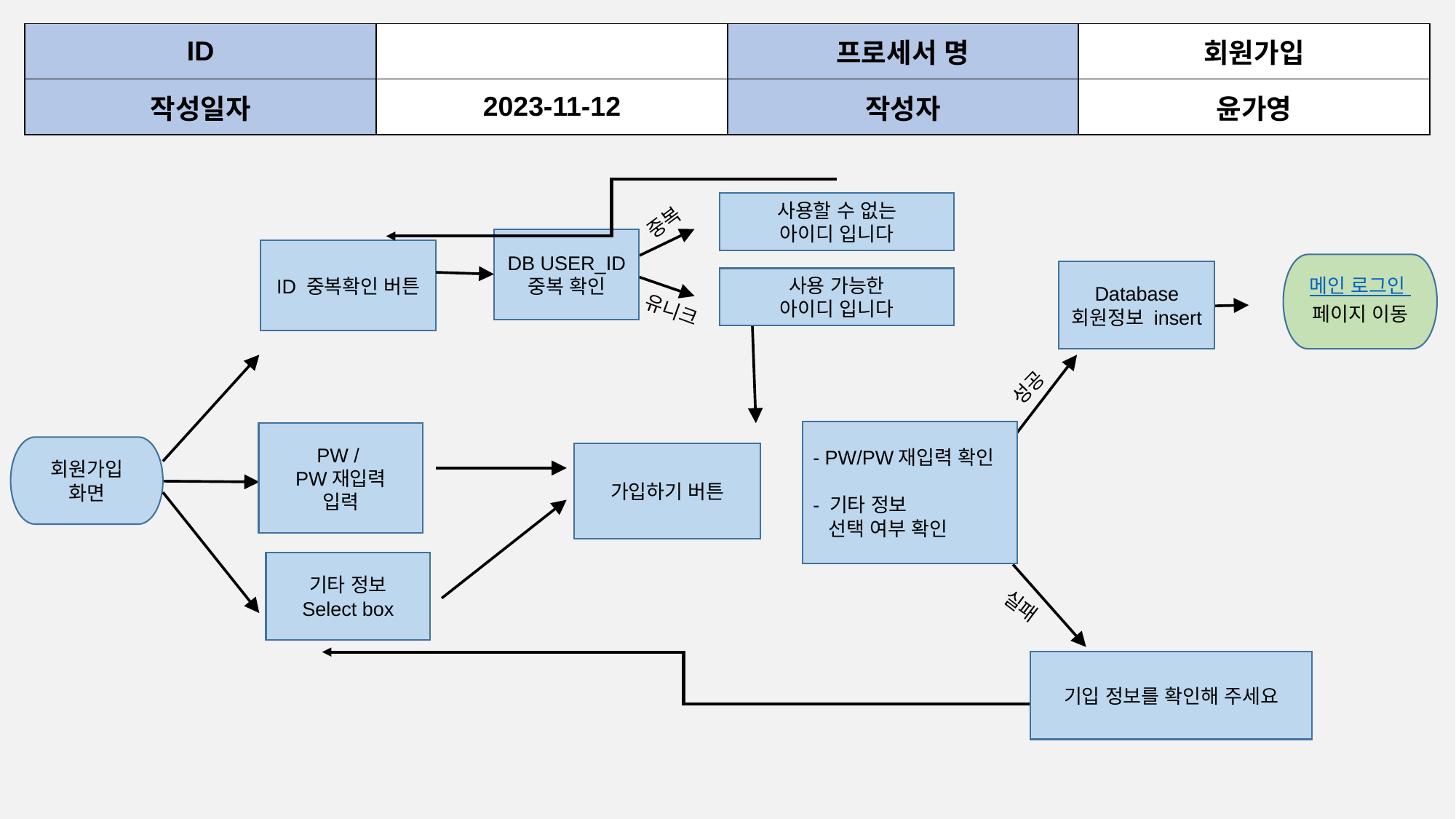

| ID |  | 프로세서 명 | 회원가입 |
| --- | --- | --- | --- |
| 작성일자 | 2023-11-12 | 작성자 | 윤가영 |
사용할 수 없는
아이디 입니다
중복
DB USER_ID
중복 확인
ID 중복확인 버튼
메인 로그인
페이지 이동
Database
회원정보 insert
사용 가능한
아이디 입니다
유니크
성공
- PW/PW재입력 확인
- 기타 정보
  선택 여부 확인
PW /
PW재입력
입력
회원가입
화면
가입하기 버튼
기타 정보
Select box
실패
기입 정보를 확인해 주세요